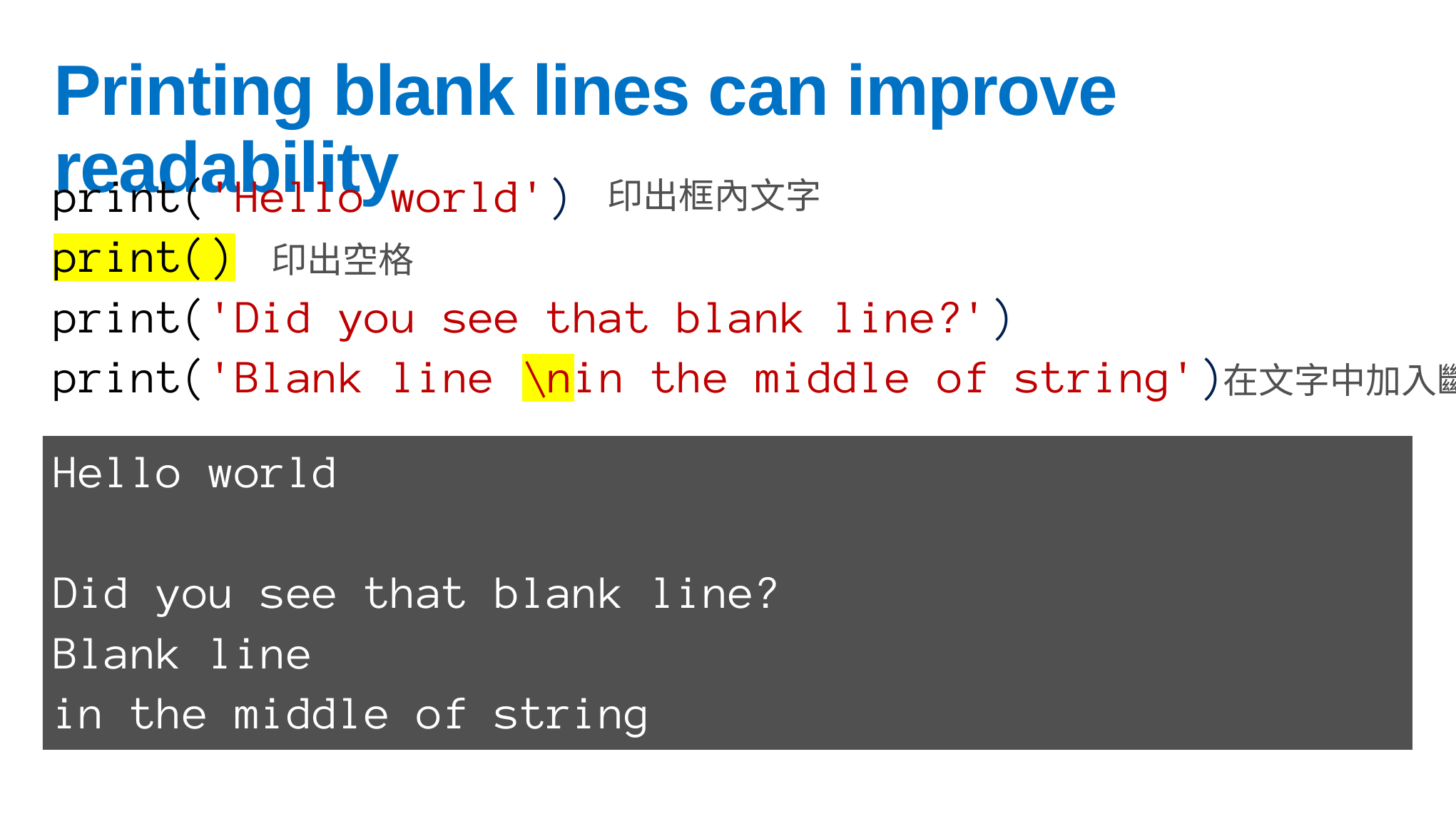

# Printing blank lines can improve readability
print('Hello world')
print()
print('Did you see that blank line?')
print('Blank line \nin the middle of string')

印出框內文字
印出空格
在文字中加入斷行
Hello world

Did you see that blank line?
Blank line
in the middle of string